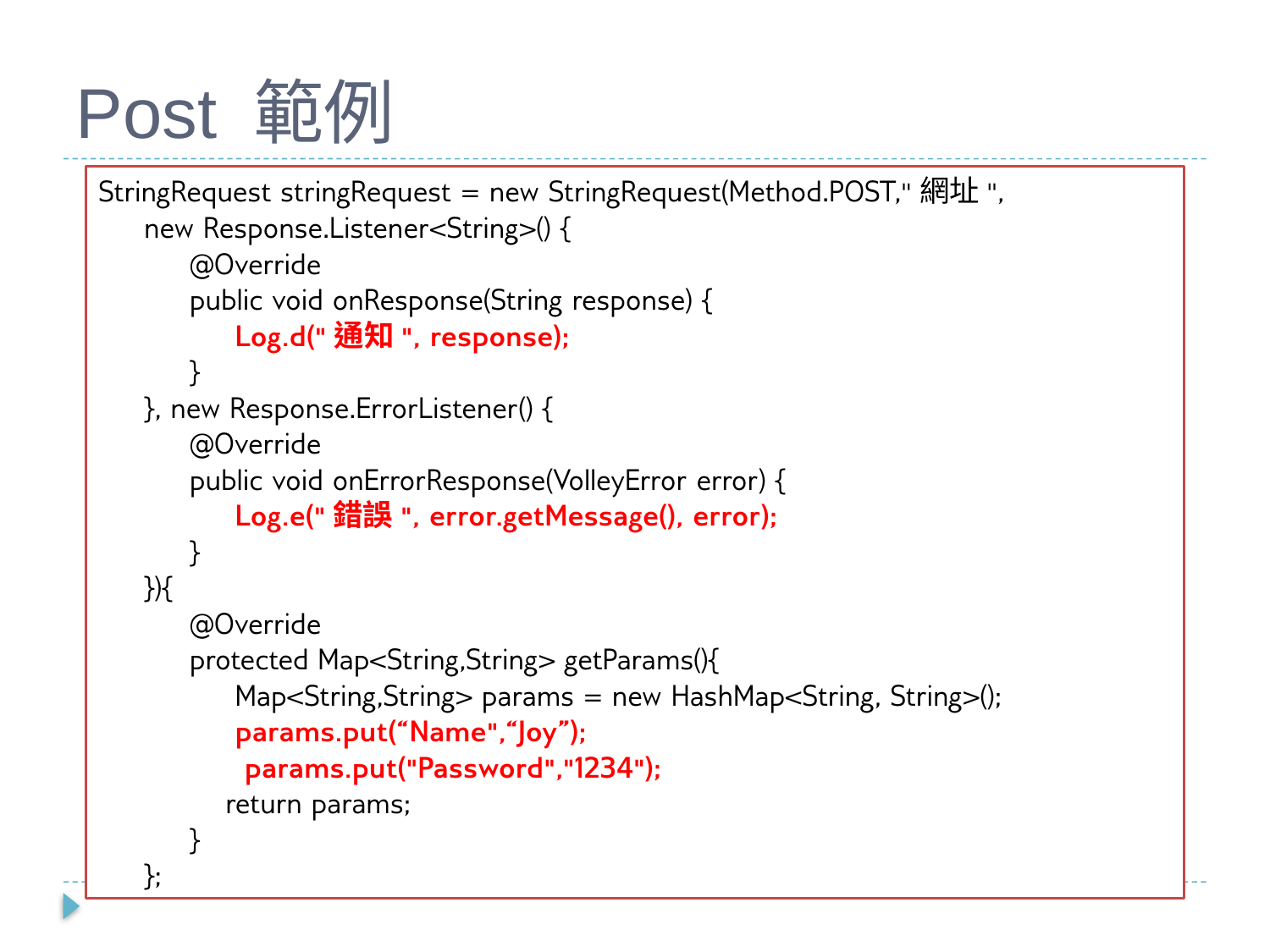

# Post 範例
StringRequest stringRequest = new StringRequest(Method.POST,"網址",
     new Response.Listener<String>() {
          @Override
          public void onResponse(String response) {
               Log.d("通知", response);
          }
     }, new Response.ErrorListener() {
          @Override
          public void onErrorResponse(VolleyError error) {
               Log.e("錯誤", error.getMessage(), error);
          }
     }){
          @Override
          protected Map<String,String> getParams(){
               Map<String,String> params = new HashMap<String, String>();
               params.put(“Name",“Joy”);
               params.put("Password","1234");
	return params;
          }
     };